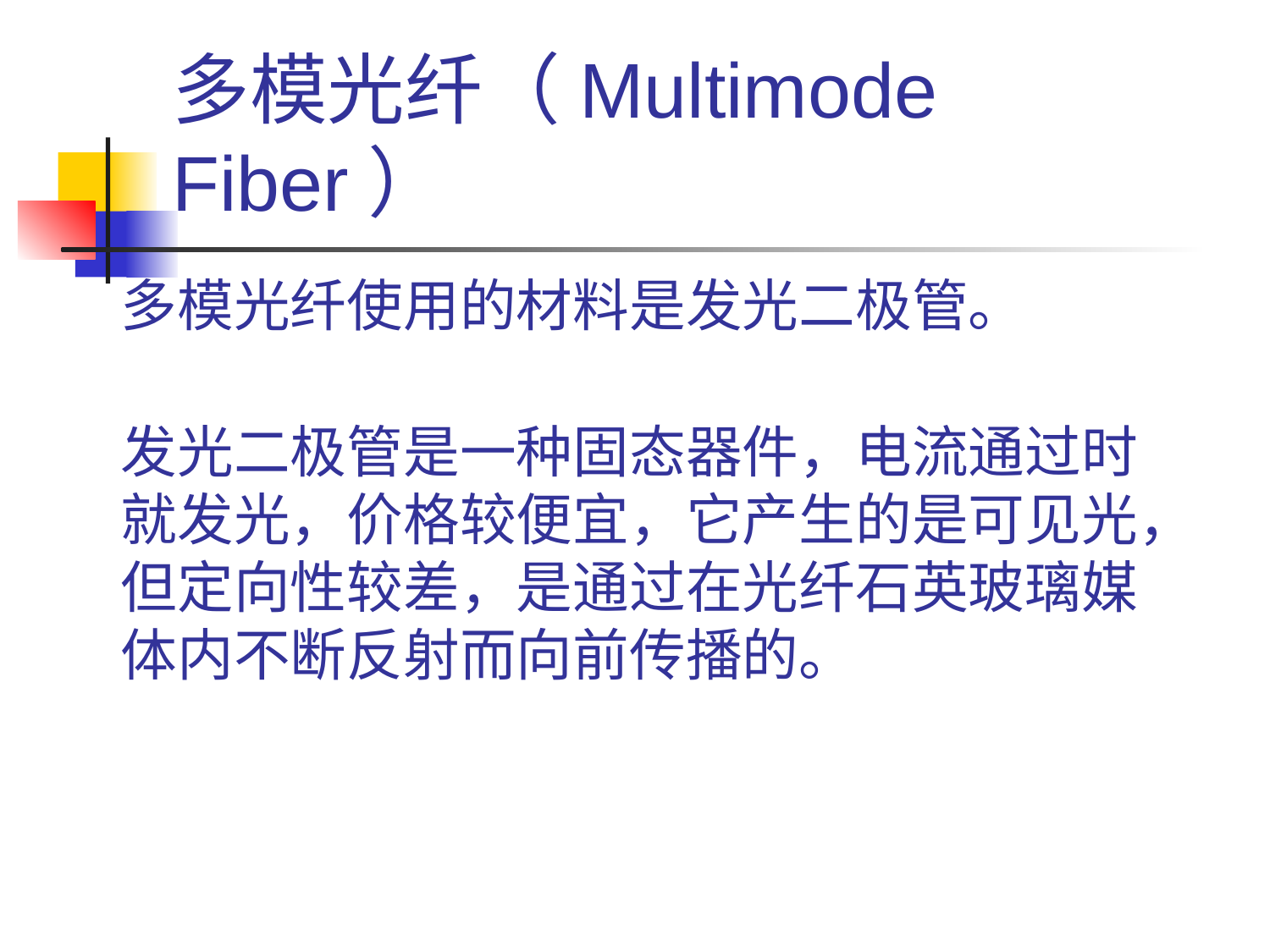

# 多模光纤（Multimode Fiber）
多模光纤使用的材料是发光二极管。
发光二极管是一种固态器件，电流通过时就发光，价格较便宜，它产生的是可见光，但定向性较差，是通过在光纤石英玻璃媒体内不断反射而向前传播的。